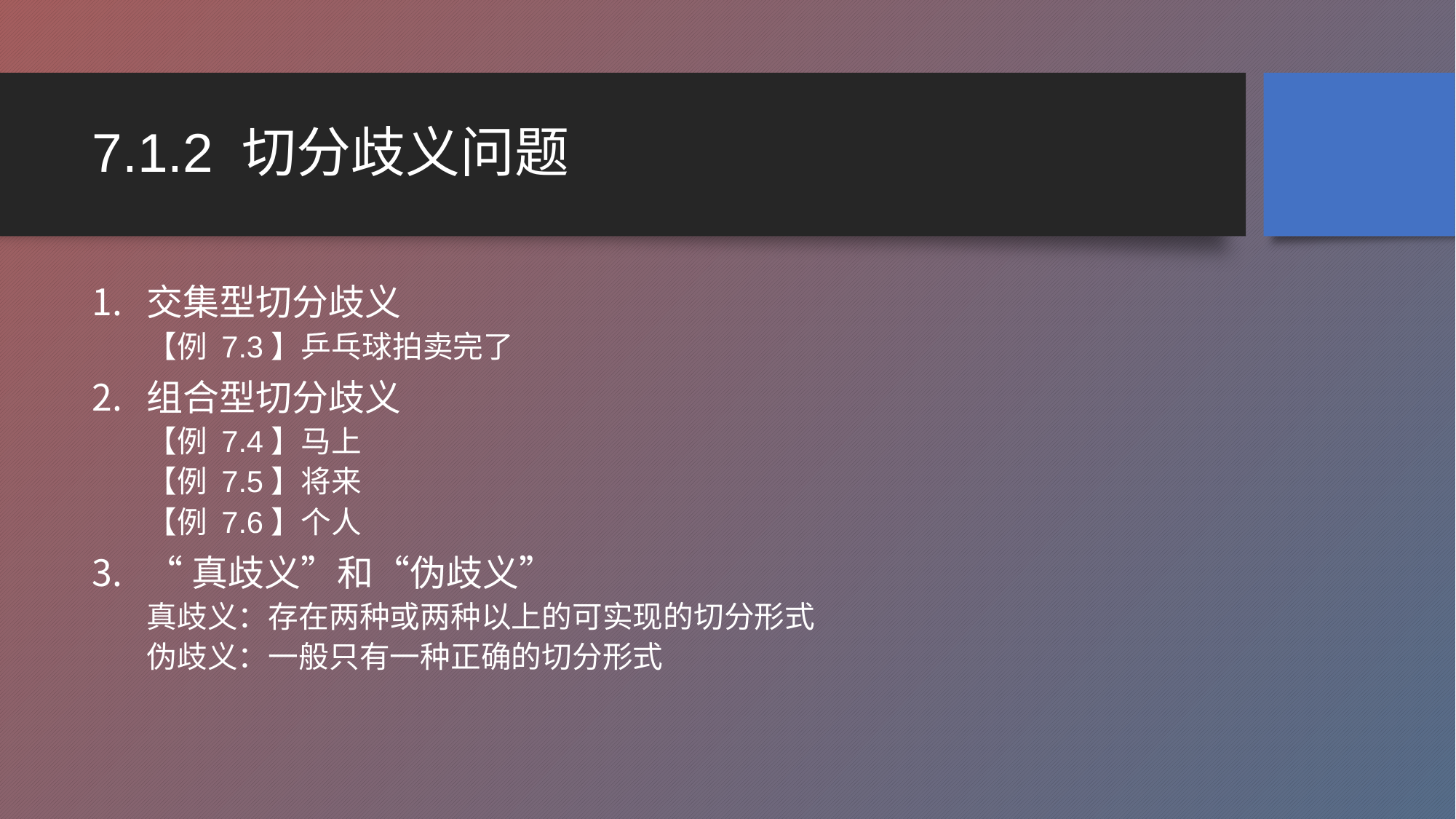

# 7.1.2 切分歧义问题
交集型切分歧义
【例 7.3】乒乓球拍卖完了
组合型切分歧义
【例 7.4】马上
【例 7.5】将来
【例 7.6】个人
“真歧义”和“伪歧义”
真歧义：存在两种或两种以上的可实现的切分形式
伪歧义：一般只有一种正确的切分形式